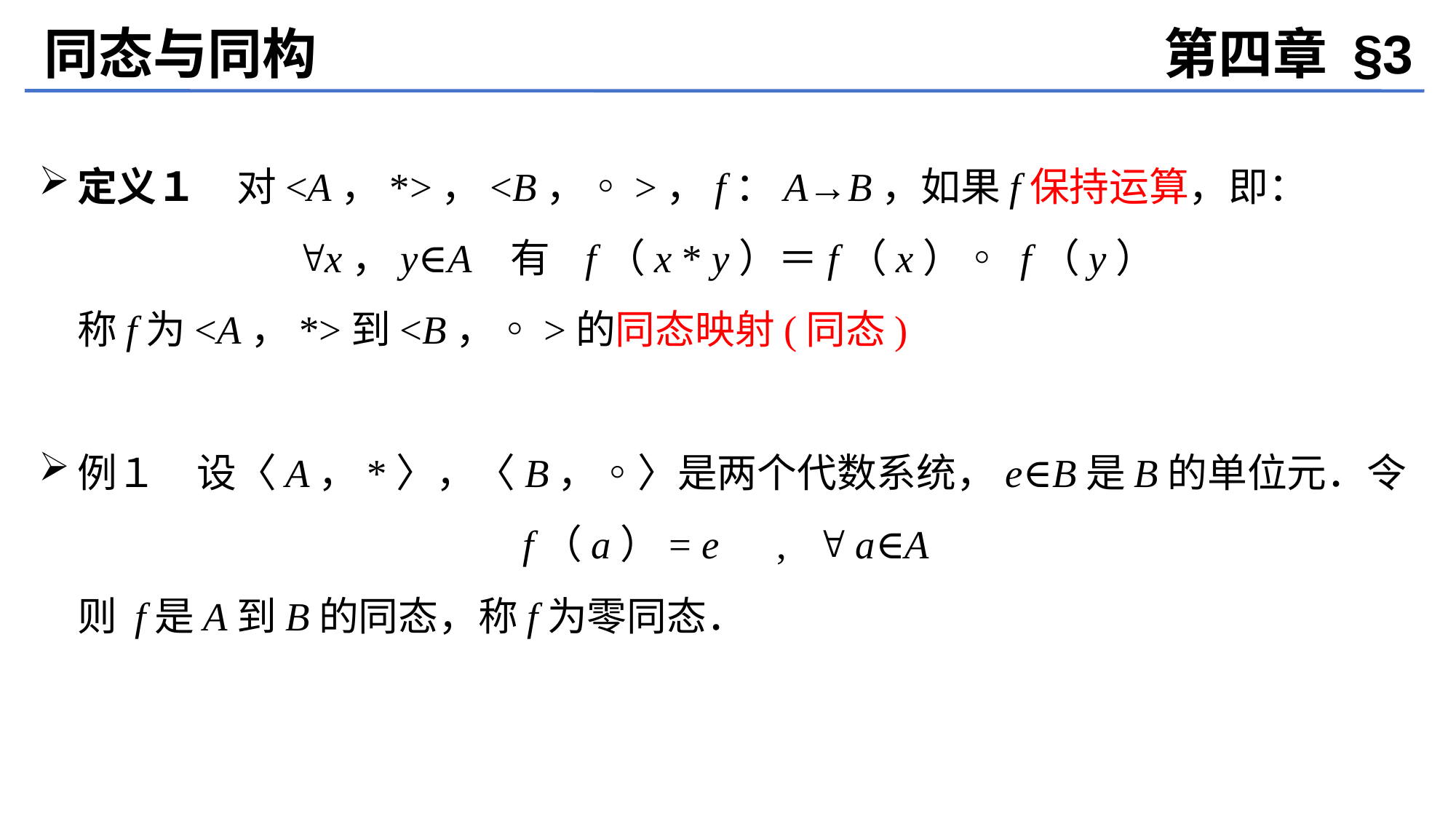

同态与同构
第四章 §3
定义１　对<A，*>，<B，◦>，f：A→B，如果f保持运算，即：
∀x，y∈A   有   f（x * y）＝f（x）◦ f（y）
	称f为<A，*>到<B，◦>的同态映射(同态)

例１　设〈A，*〉，〈B，◦〉是两个代数系统，e∈B是B的单位元．令
f（a）= e　,   ∀ a∈A
	则 f是A到B的同态，称f为零同态．